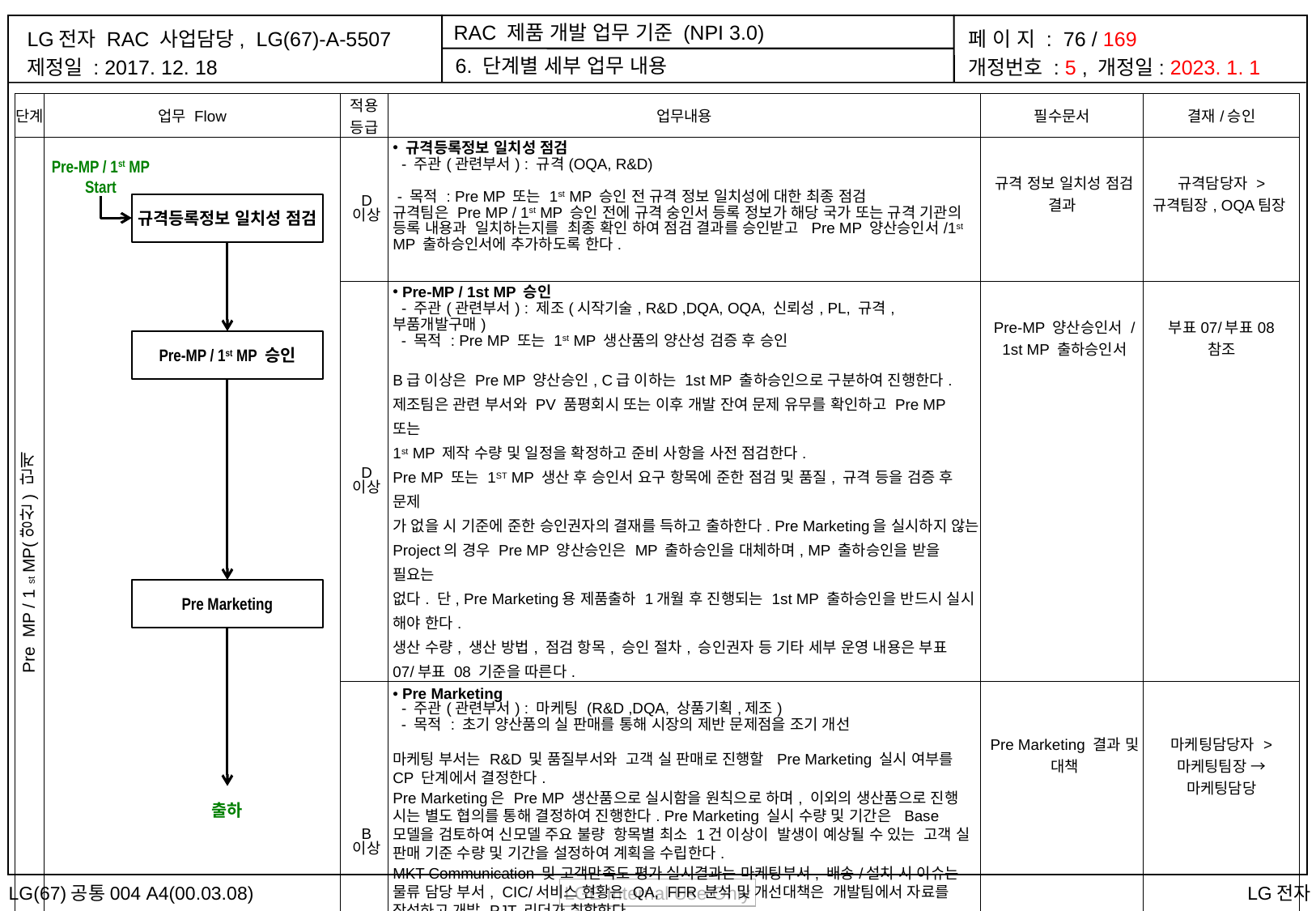

6. 단계별 세부 업무 내용
| 단계 | 업무 Flow | 적용 등급 | 업무내용 | 필수문서 | 결재/승인 |
| --- | --- | --- | --- | --- | --- |
| Pre MP / 1st MP(양산) 단계 |  | D 이상 | 규격등록정보 일치성 점검 - 주관(관련부서) : 규격(OQA, R&D) - 목적 : Pre MP 또는 1st MP 승인 전 규격 정보 일치성에 대한 최종 점검 규격팀은 Pre MP / 1st MP 승인 전에 규격 숭인서 등록 정보가 해당 국가 또는 규격 기관의 등록 내용과 일치하는지를 최종 확인 하여 점검 결과를 승인받고 Pre MP 양산승인서/1st MP 출하승인서에 추가하도록 한다. | 규격 정보 일치성 점검 결과 | 규격담당자 > 규격팀장, OQA팀장 |
|  |  | D 이상 | Pre-MP / 1st MP 승인 - 주관(관련부서) : 제조(시작기술, R&D ,DQA, OQA, 신뢰성, PL, 규격, 부품개발구매) - 목적 : Pre MP 또는 1st MP 생산품의 양산성 검증 후 승인 B급 이상은 Pre MP 양산승인, C급 이하는 1st MP 출하승인으로 구분하여 진행한다. 제조팀은 관련 부서와 PV 품평회시 또는 이후 개발 잔여 문제 유무를 확인하고 Pre MP 또는 1st MP 제작 수량 및 일정을 확정하고 준비 사항을 사전 점검한다. Pre MP 또는 1ST MP 생산 후 승인서 요구 항목에 준한 점검 및 품질, 규격 등을 검증 후 문제 가 없을 시 기준에 준한 승인권자의 결재를 득하고 출하한다. Pre Marketing을 실시하지 않는 Project의 경우 Pre MP 양산승인은 MP 출하승인을 대체하며, MP 출하승인을 받을 필요는 없다. 단, Pre Marketing용 제품출하 1개월 후 진행되는 1st MP 출하승인을 반드시 실시 해야 한다. 생산 수량, 생산 방법, 점검 항목, 승인 절차, 승인권자 등 기타 세부 운영 내용은 부표 07/부표 08 기준을 따른다. | Pre-MP 양산승인서 / 1st MP 출하승인서 | 부표07/부표08 참조 |
|  |  | B 이상 | Pre Marketing - 주관(관련부서) : 마케팅 (R&D ,DQA, 상품기획,제조) - 목적 : 초기 양산품의 실 판매를 통해 시장의 제반 문제점을 조기 개선 마케팅 부서는 R&D 및 품질부서와 고객 실 판매로 진행할 Pre Marketing 실시 여부를 CP 단계에서 결정한다. Pre Marketing은 Pre MP 생산품으로 실시함을 원칙으로 하며, 이외의 생산품으로 진행 시는 별도 협의를 통해 결정하여 진행한다. Pre Marketing 실시 수량 및 기간은 Base 모델을 검토하여 신모델 주요 불량 항목별 최소 1건 이상이 발생이 예상될 수 있는 고객 실 판매 기준 수량 및 기간을 설정하여 계획을 수립한다. MKT Communication 및 고객만족도 평가 실시결과는 마케팅부서, 배송/설치 시 이슈는 물류 담당 부서, CIC/서비스 현황은 QA, FFR 분석 및 개선대책은 개발팀에서 자료를 작성하고 개발 PJT 리더가 취합한다. Pre Marketing 완료 보고회는 마케팅 주관으로 실시하여 제반 문제점 및 불량에 대한 개선 확인하고 승인 절차에 따라 진행하여 결과는 R&D PMS에 등록한다. | Pre Marketing 결과 및 대책 | 마케팅담당자 > 마케팅팀장 → 마케팅담당 |
Pre-MP / 1st MP
Start
규격등록정보 일치성 점검
Pre-MP / 1st MP 승인
Pre Marketing
출하